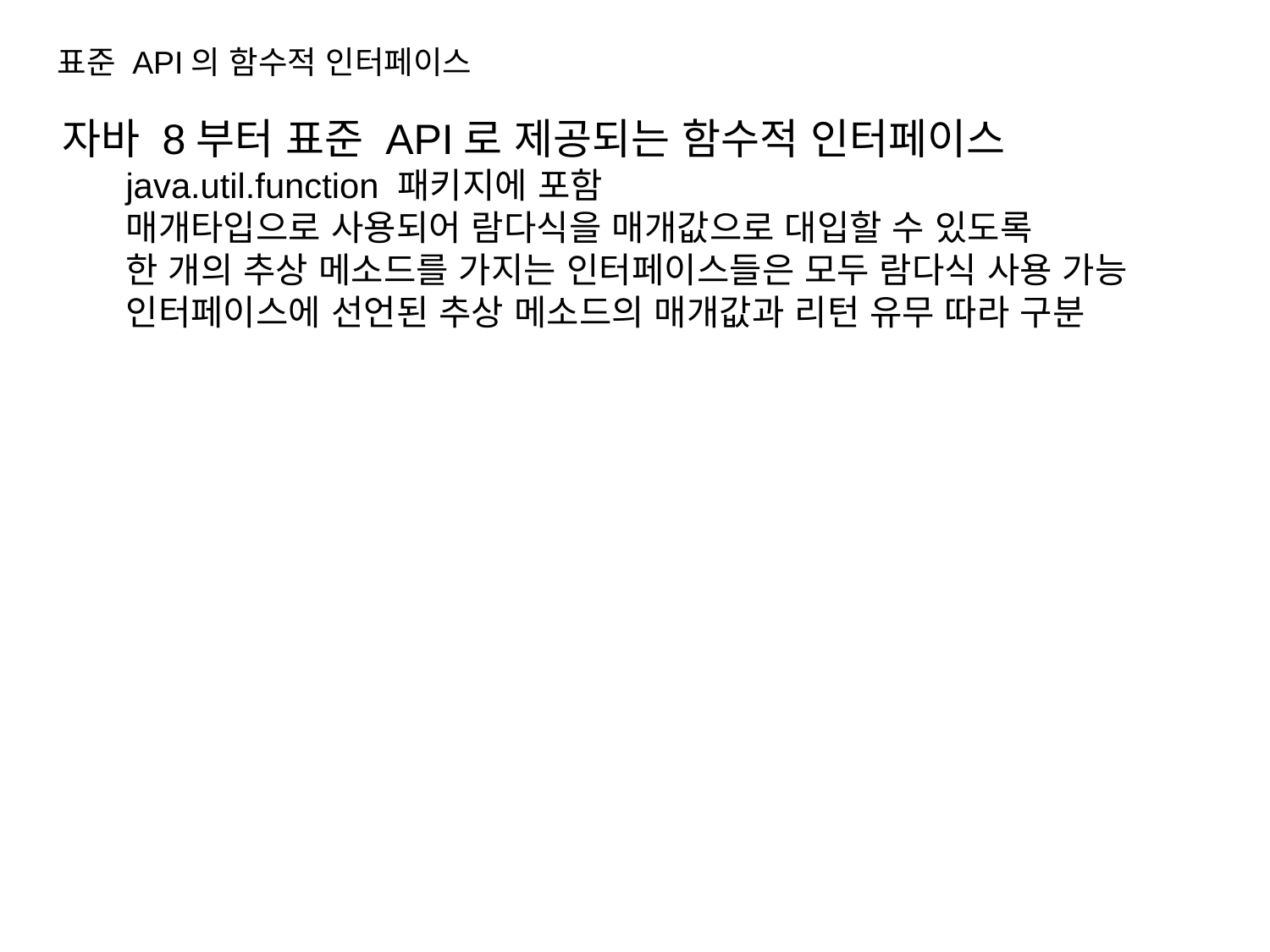

표준 API의 함수적 인터페이스
자바 8부터 표준 API로 제공되는 함수적 인터페이스
java.util.function 패키지에 포함
매개타입으로 사용되어 람다식을 매개값으로 대입할 수 있도록
한 개의 추상 메소드를 가지는 인터페이스들은 모두 람다식 사용 가능
인터페이스에 선언된 추상 메소드의 매개값과 리턴 유무 따라 구분